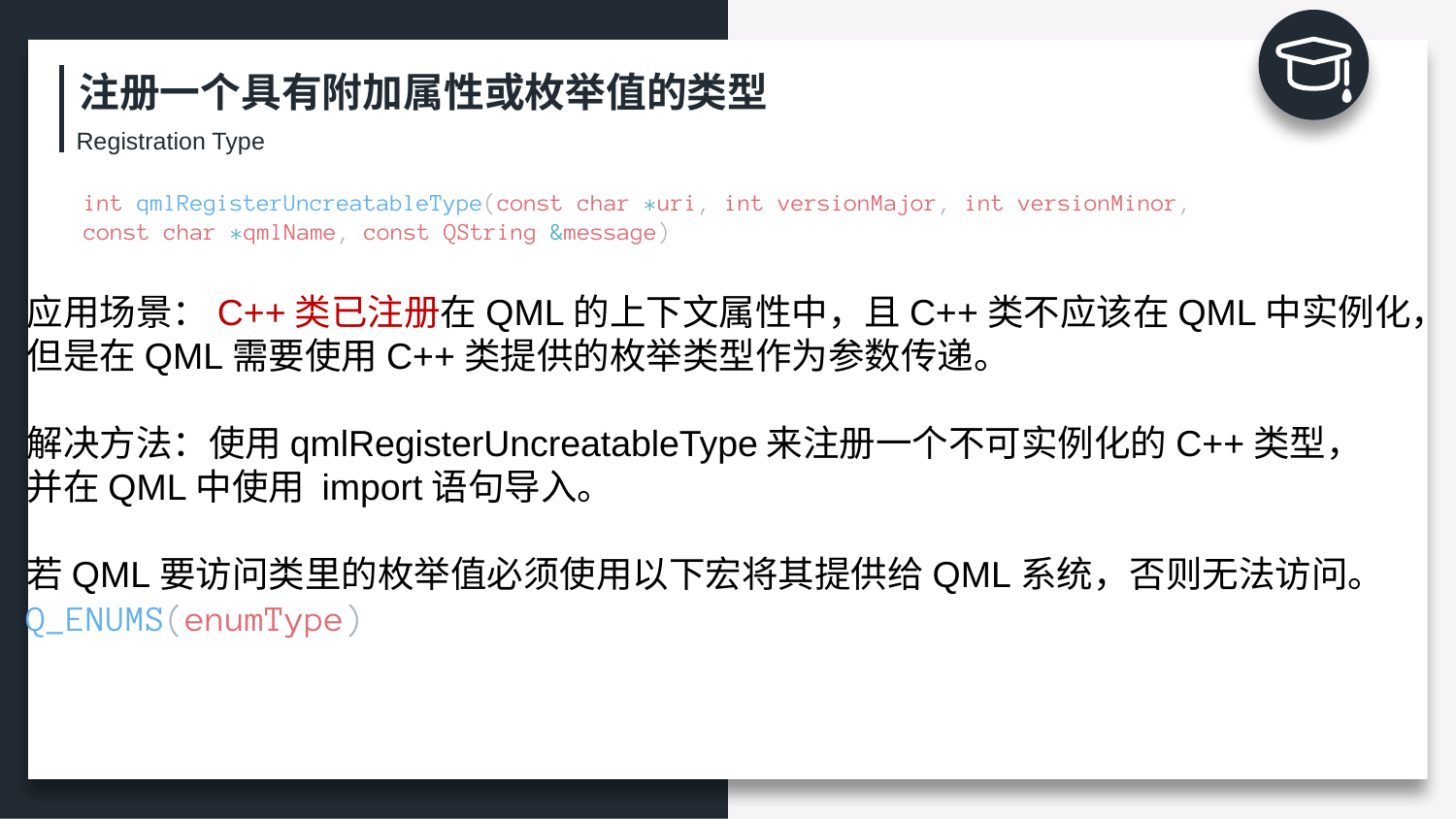

注册一个具有附加属性或枚举值的类型

Registration Type
int qmlRegisterUncreatableType(const char *uri, int versionMajor, int versionMinor,
const char *qmlName, const QString &message)
应用场景：C++类已注册在QML的上下文属性中，且C++类不应该在QML中实例化，
但是在QML需要使用C++类提供的枚举类型作为参数传递。

解决方法：使用qmlRegisterUncreatableType来注册一个不可实例化的C++类型，
并在QML中使用 import语句导入。

若QML要访问类里的枚举值必须使用以下宏将其提供给QML系统，否则无法访问。
Q_ENUMS(enumType)